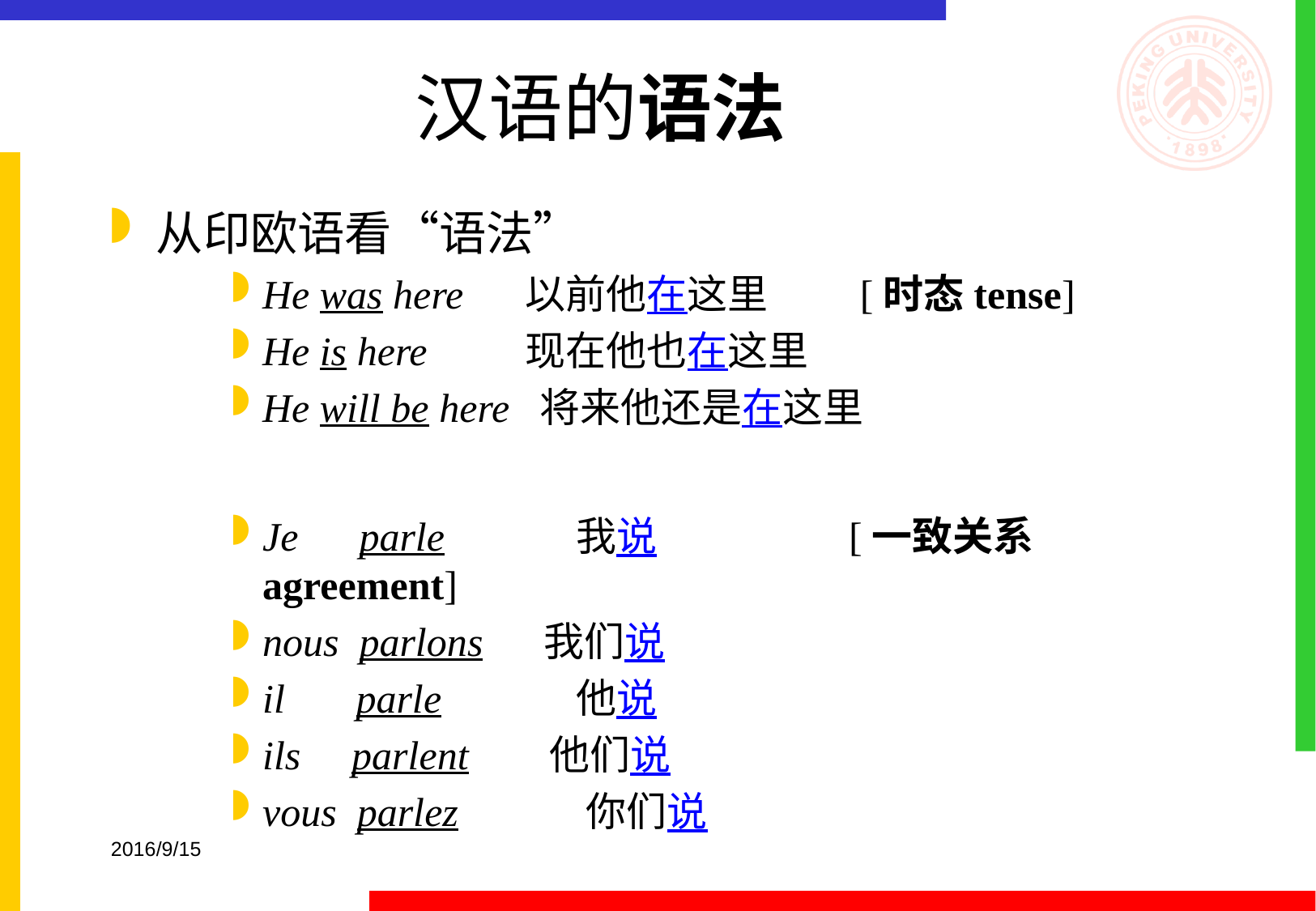

# 汉语的语法
从印欧语看“语法”
He was here	 以前他在这里         [时态tense]
He is here	 现在他也在这里
He will be here  将来他还是在这里

Je      parle	      我说                    [一致关系agreement]
nous  parlons     我们说
il       parle	      他说
ils     parlent       他们说
vous  parlez	       你们说

2016/9/15